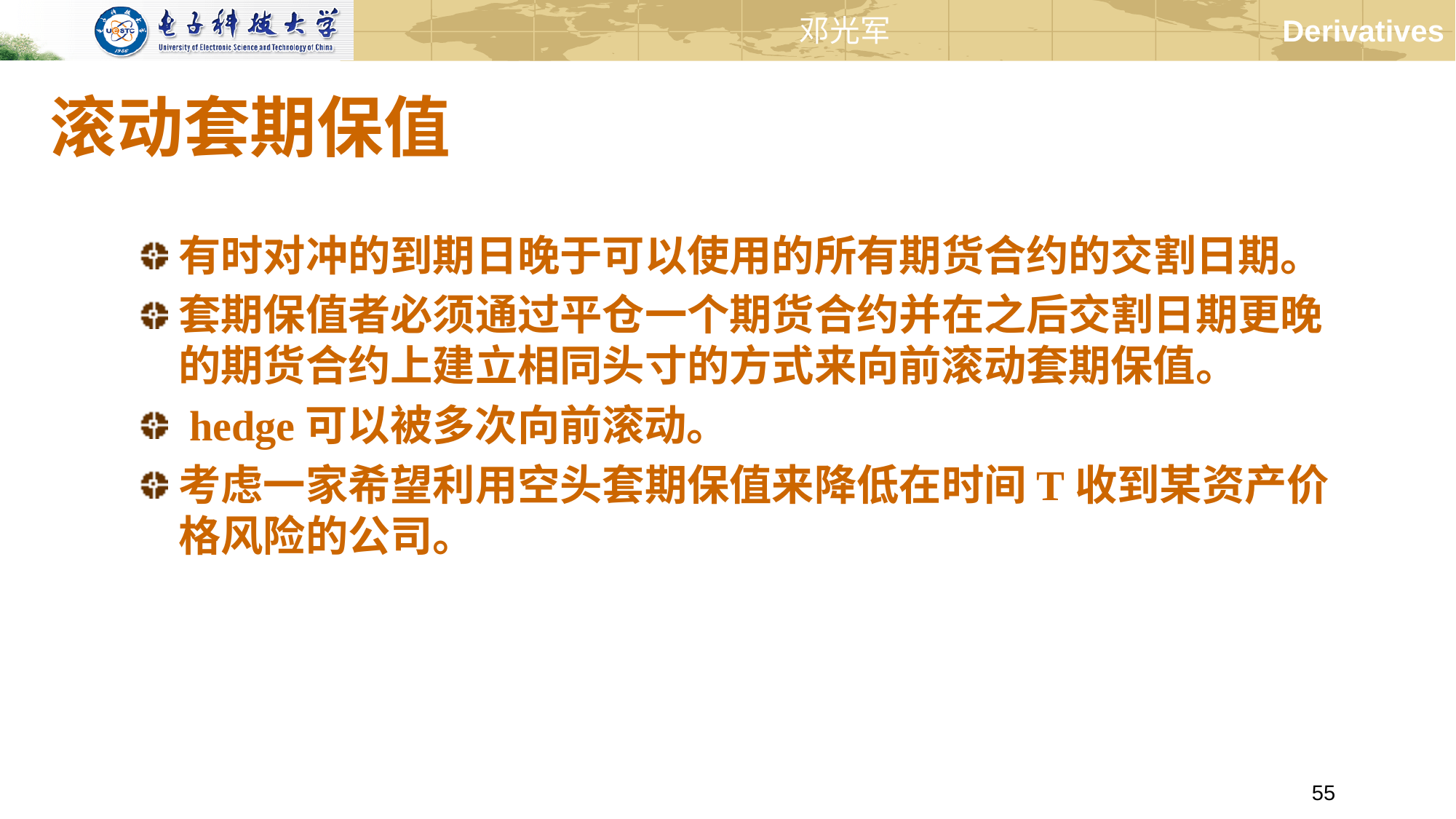

# 滚动套期保值
有时对冲的到期日晚于可以使用的所有期货合约的交割日期。
套期保值者必须通过平仓一个期货合约并在之后交割日期更晚的期货合约上建立相同头寸的方式来向前滚动套期保值。
 hedge可以被多次向前滚动。
考虑一家希望利用空头套期保值来降低在时间T收到某资产价格风险的公司。